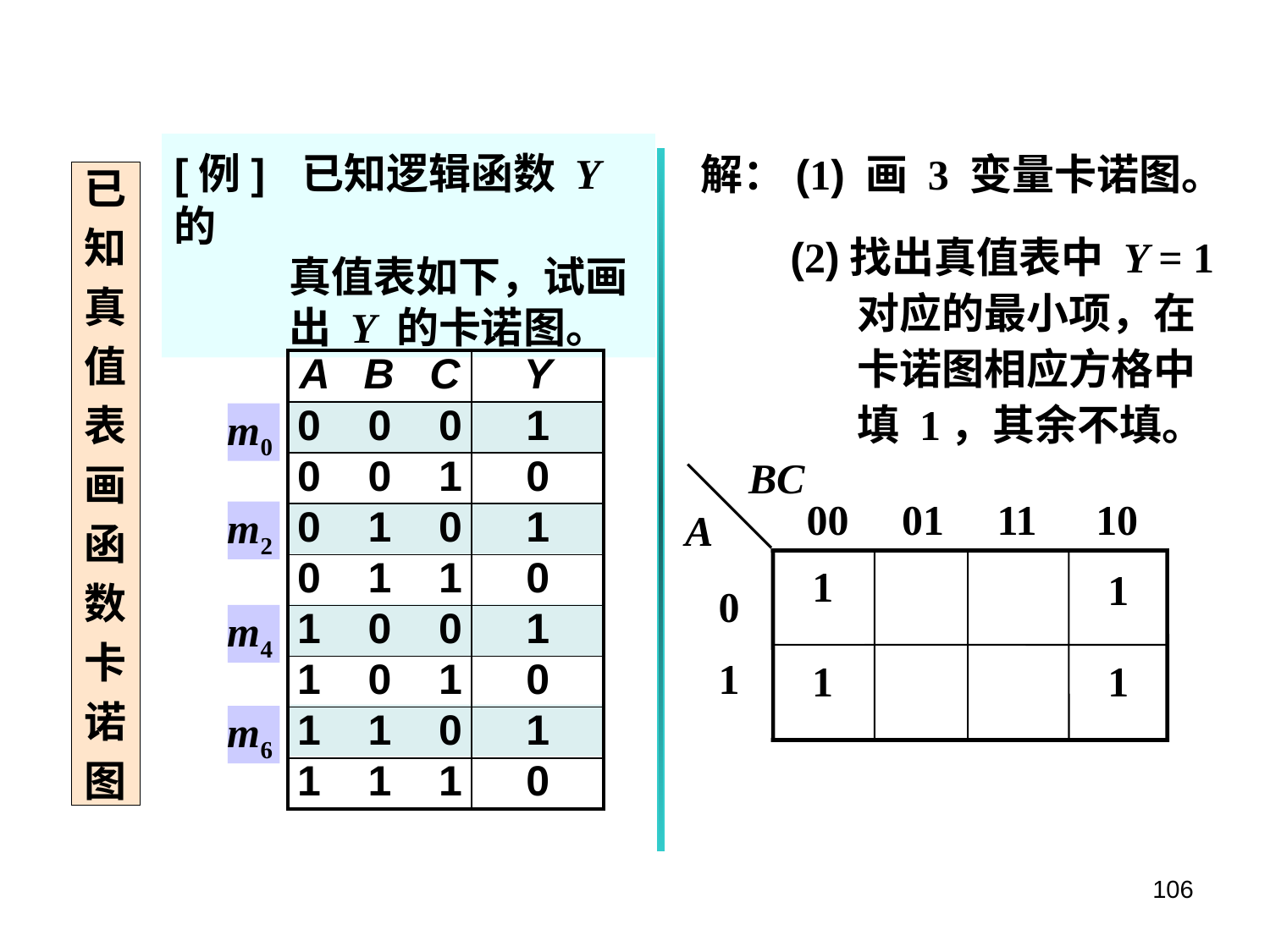

[例]  已知逻辑函数 Y 的
           真值表如下，试画
           出 Y 的卡诺图。
解：(1) 画 3 变量卡诺图。

已
知
真
值
表
画
函
数
卡
诺
图
(2)找出真值表中 Y = 1
      对应的最小项，在
      卡诺图相应方格中
      填 1，其余不填。
| A B C | Y |
| --- | --- |
| 0 0 0 | 1 |
| 0 0 1 | 0 |
| 0 1 0 | 1 |
| 0 1 1 | 0 |
| 1 0 0 | 1 |
| 1 0 1 | 0 |
| 1 1 0 | 1 |
| 1 1 1 | 0 |

m0
m2
m4
m6
BC

A

00     01
11
10
0
1

  1

  1
  1

  1
  0
  1
  3
  2
  4
  5
  7
  6

106